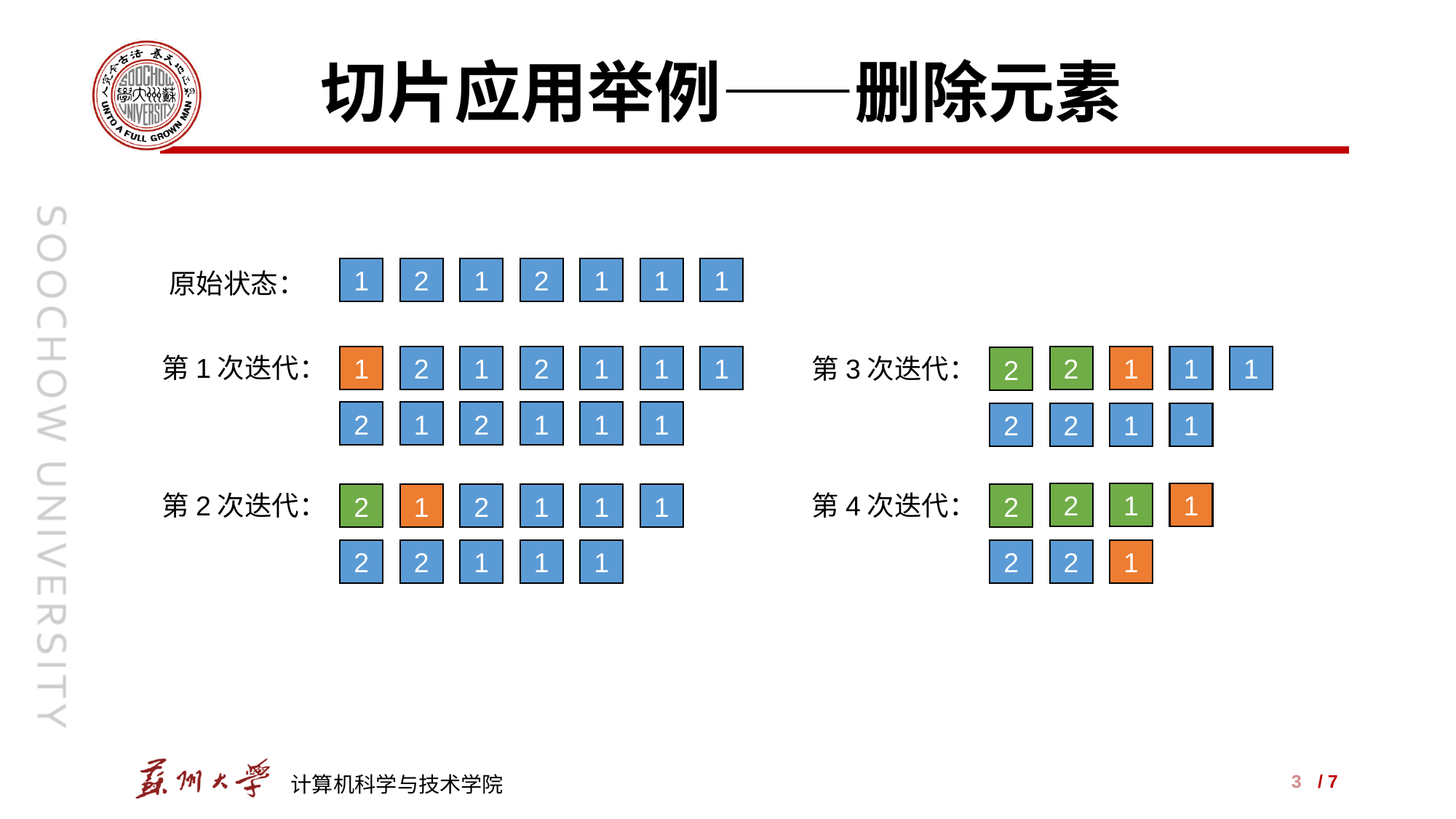

# 切片应用举例——删除元素
1
2
1
2
1
1
1
原始状态：
第1次迭代：
1
2
1
2
1
1
1
2
1
2
1
1
1
第3次迭代：
2
1
1
1
2
2
2
1
1
第2次迭代：
2
1
2
1
1
1
2
2
1
1
1
第4次迭代：
2
1
1
2
2
2
1
3